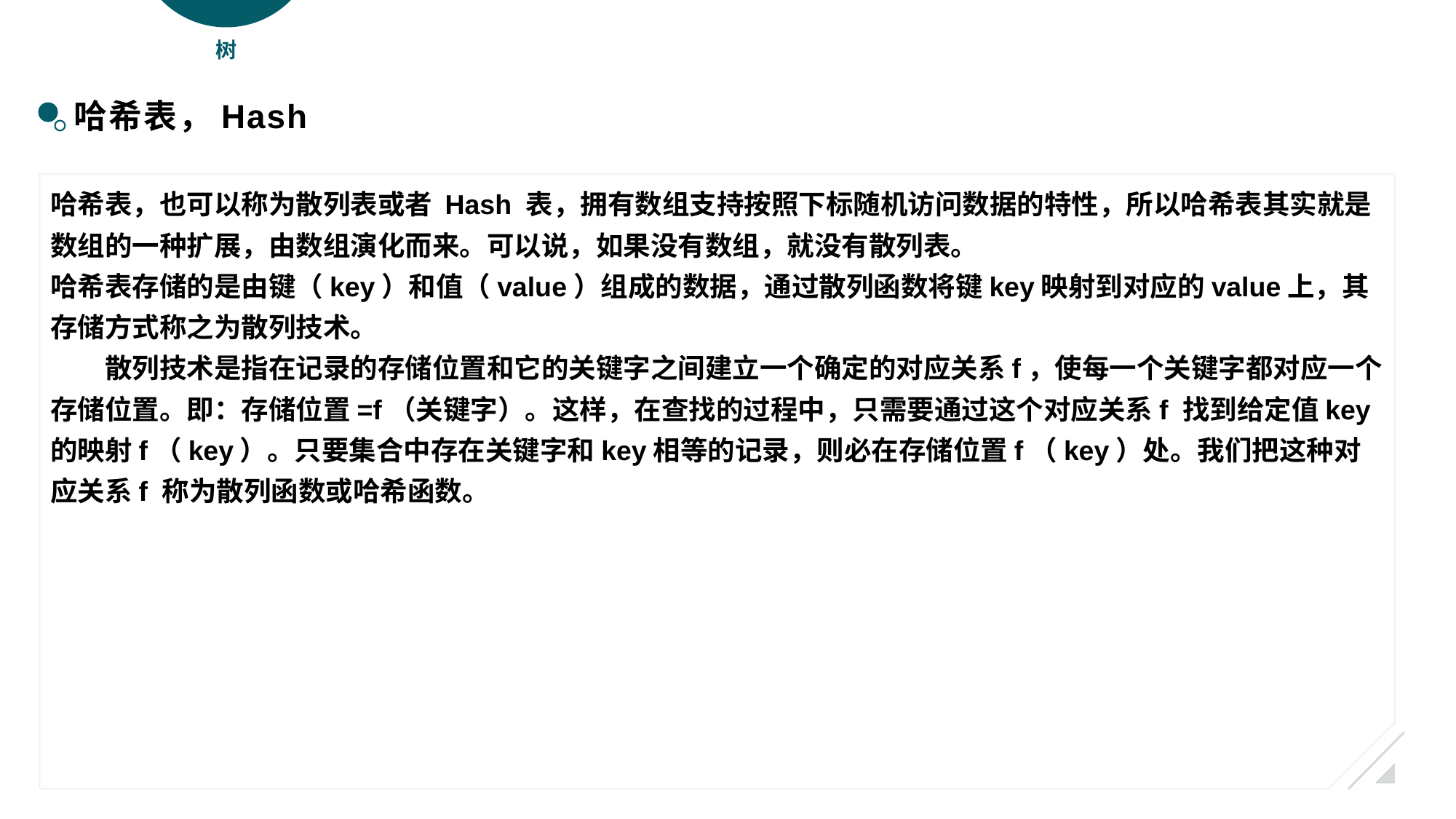

树
哈希表，Hash

哈希表，也可以称为散列表或者 Hash 表，拥有数组支持按照下标随机访问数据的特性，所以哈希表其实就是数组的一种扩展，由数组演化而来。可以说，如果没有数组，就没有散列表。
哈希表存储的是由键（key）和值（value）组成的数据，通过散列函数将键key映射到对应的value上，其存储方式称之为散列技术。
散列技术是指在记录的存储位置和它的关键字之间建立一个确定的对应关系f，使每一个关键字都对应一个存储位置。即：存储位置=f（关键字）。这样，在查找的过程中，只需要通过这个对应关系f 找到给定值key的映射f（key）。只要集合中存在关键字和key相等的记录，则必在存储位置f（key）处。我们把这种对应关系f 称为散列函数或哈希函数。